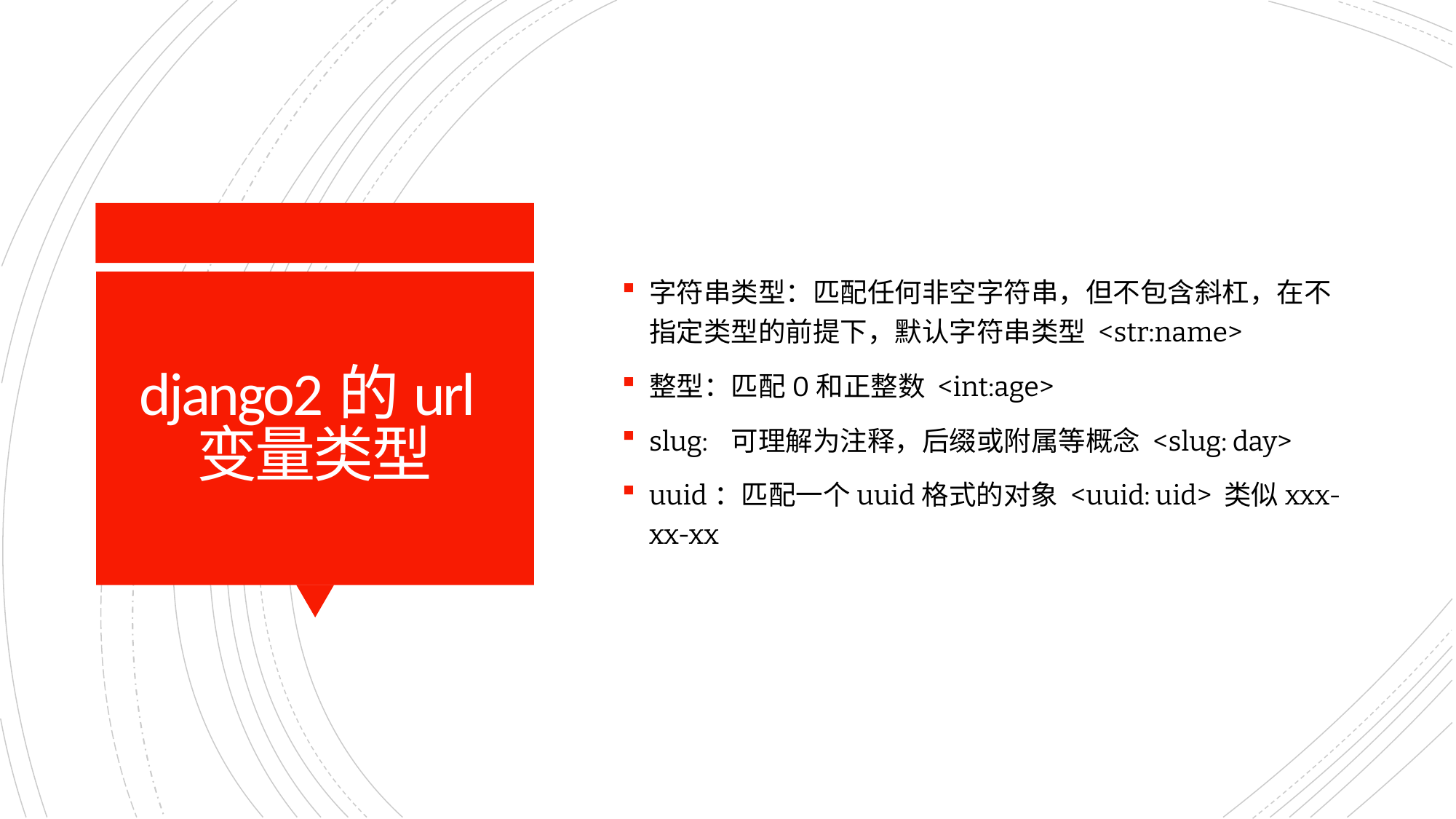

字符串类型：匹配任何非空字符串，但不包含斜杠，在不指定类型的前提下，默认字符串类型 <str:name>
整型：匹配0和正整数 <int:age>
slug:   可理解为注释，后缀或附属等概念 <slug: day>
uuid：匹配一个uuid格式的对象 <uuid: uid> 类似xxx-xx-xx
# django2的url变量类型